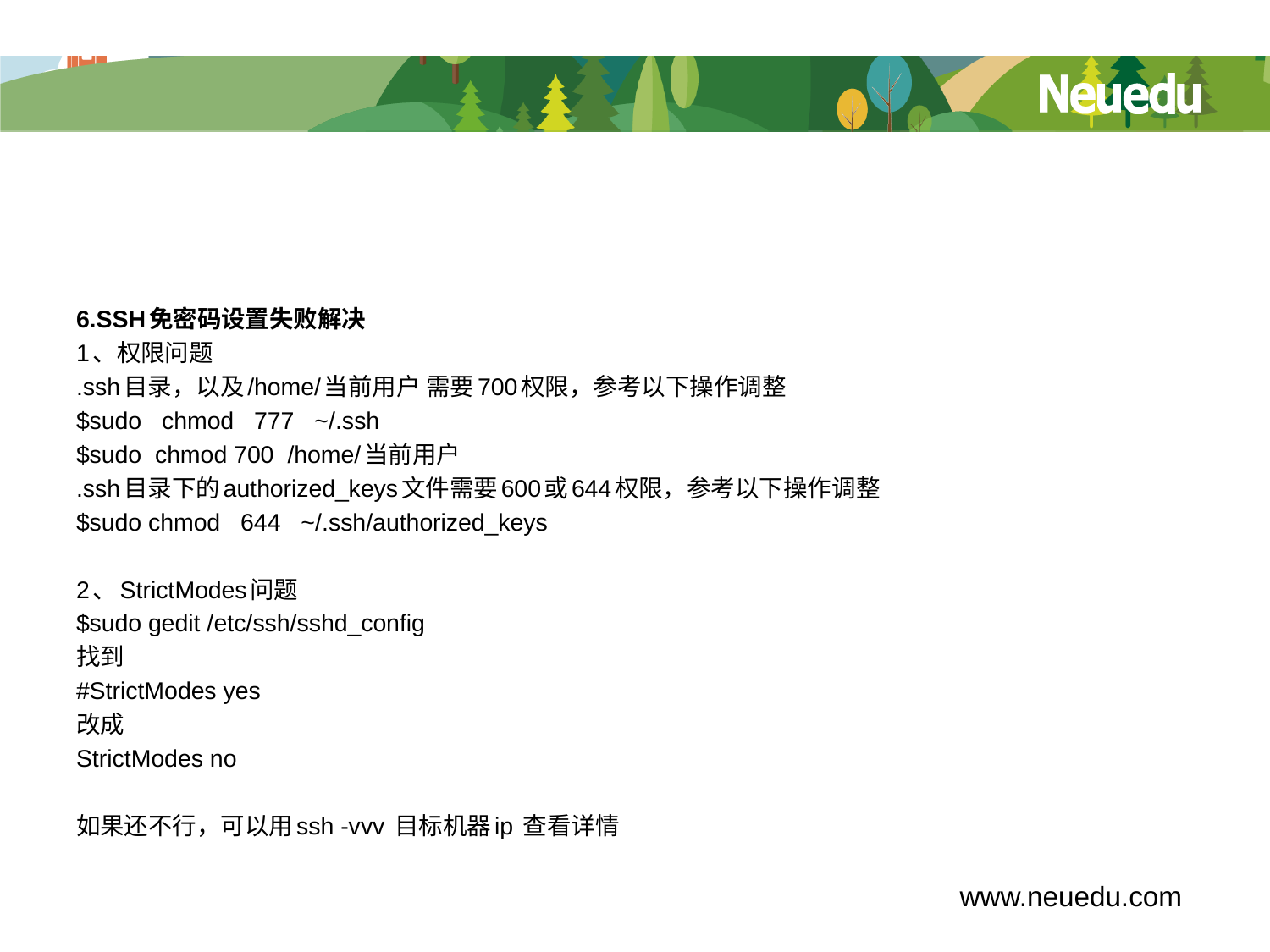

#
6.SSH免密码设置失败解决
1、权限问题
.ssh目录，以及/home/当前用户 需要700权限，参考以下操作调整
$sudo   chmod   777   ~/.ssh
$sudo  chmod 700  /home/当前用户
.ssh目录下的authorized_keys文件需要600或644权限，参考以下操作调整
$sudo chmod   644   ~/.ssh/authorized_keys

2、StrictModes问题
$sudo gedit /etc/ssh/sshd_config
找到
#StrictModes yes
改成
StrictModes no

如果还不行，可以用ssh -vvv 目标机器ip 查看详情